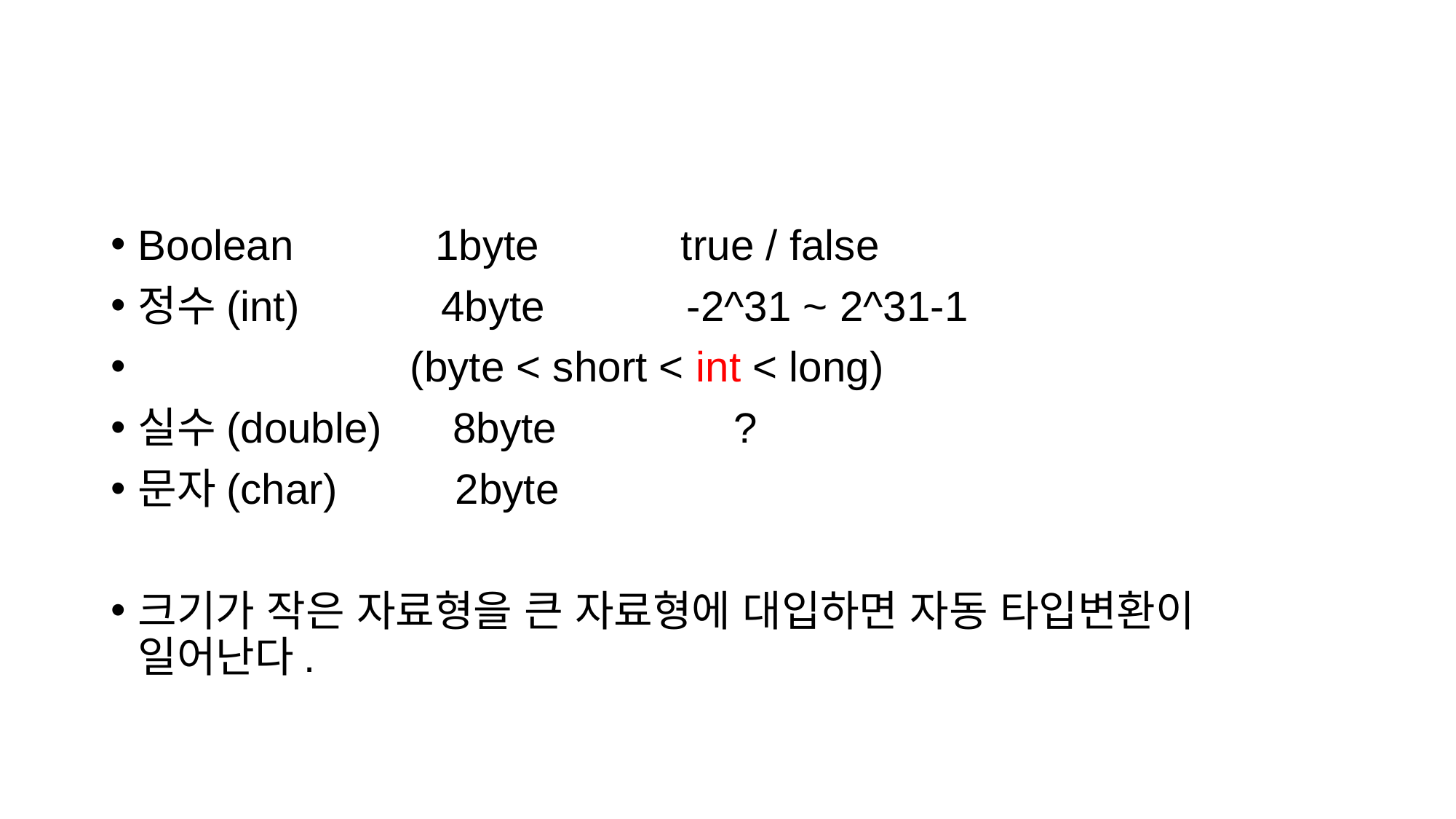

#
Boolean            1byte            true / false
정수(int)            4byte            -2^31 ~ 2^31-1
                       (byte < short < int < long)
실수(double)      8byte               ?
문자(char)          2byte

크기가 작은 자료형을 큰 자료형에 대입하면 자동 타입변환이 일어난다.